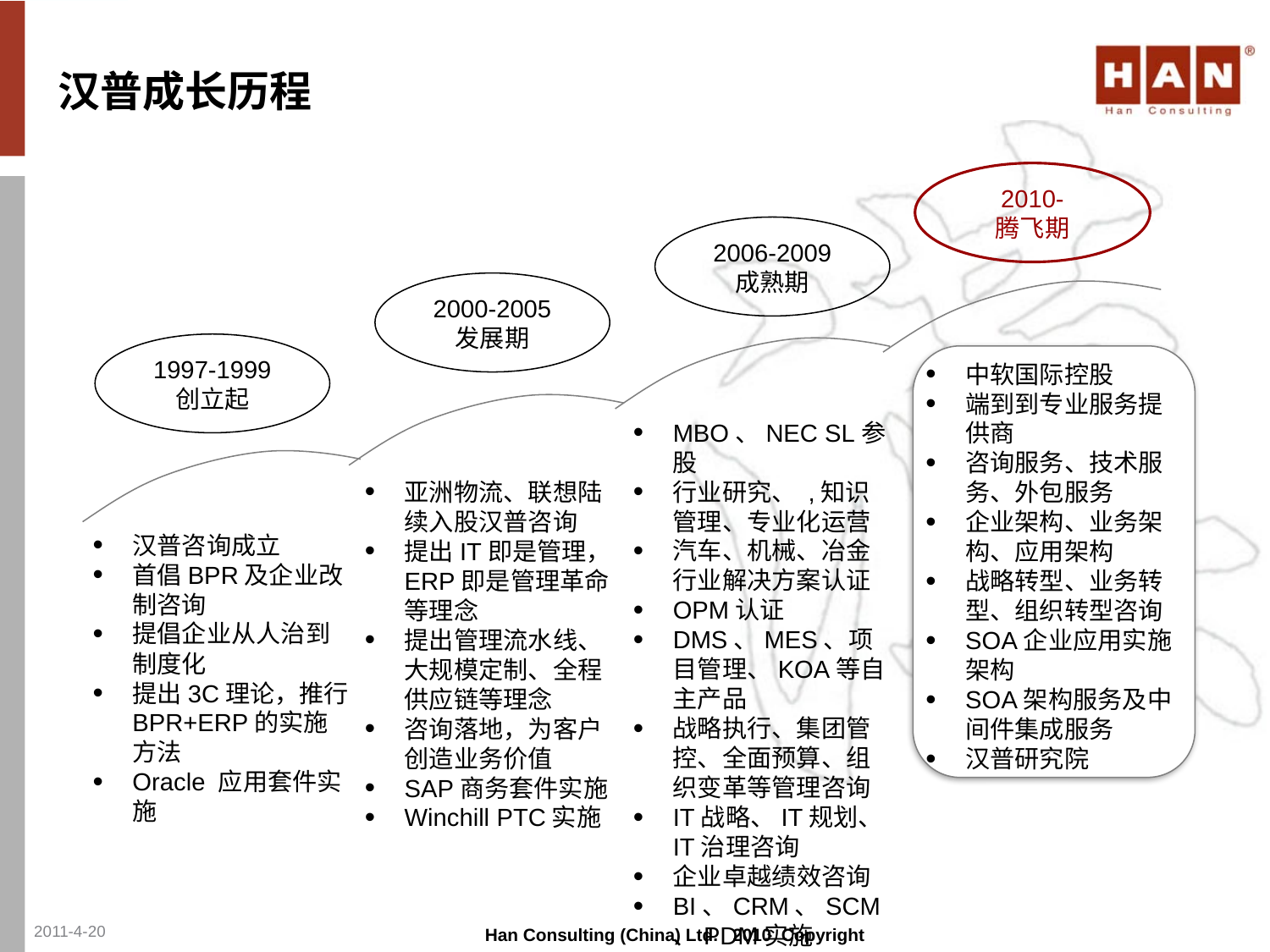

# 汉普成长历程
2010-
腾飞期
2006-2009
成熟期
2000-2005
发展期

1997-1999
创立起

中软国际控股
端到到专业服务提供商
咨询服务、技术服务、外包服务
企业架构、业务架构、应用架构
战略转型、业务转型、组织转型咨询
SOA企业应用实施架构
SOA架构服务及中间件集成服务
汉普研究院
MBO、NEC SL参股
行业研究、 ,知识管理、专业化运营
汽车、机械、冶金行业解决方案认证
OPM认证
DMS、MES、项目管理、KOA等自主产品
战略执行、集团管控、全面预算、组织变革等管理咨询
IT战略、IT规划、IT治理咨询
企业卓越绩效咨询
BI、CRM、SCM、PDM实施
亚洲物流、联想陆续入股汉普咨询
提出IT即是管理，ERP即是管理革命等理念
提出管理流水线、大规模定制、全程供应链等理念
咨询落地，为客户创造业务价值
SAP商务套件实施
Winchill PTC实施
汉普咨询成立
首倡BPR及企业改制咨询
提倡企业从人治到制度化
提出3C理论，推行BPR+ERP的实施方法
Oracle 应用套件实施